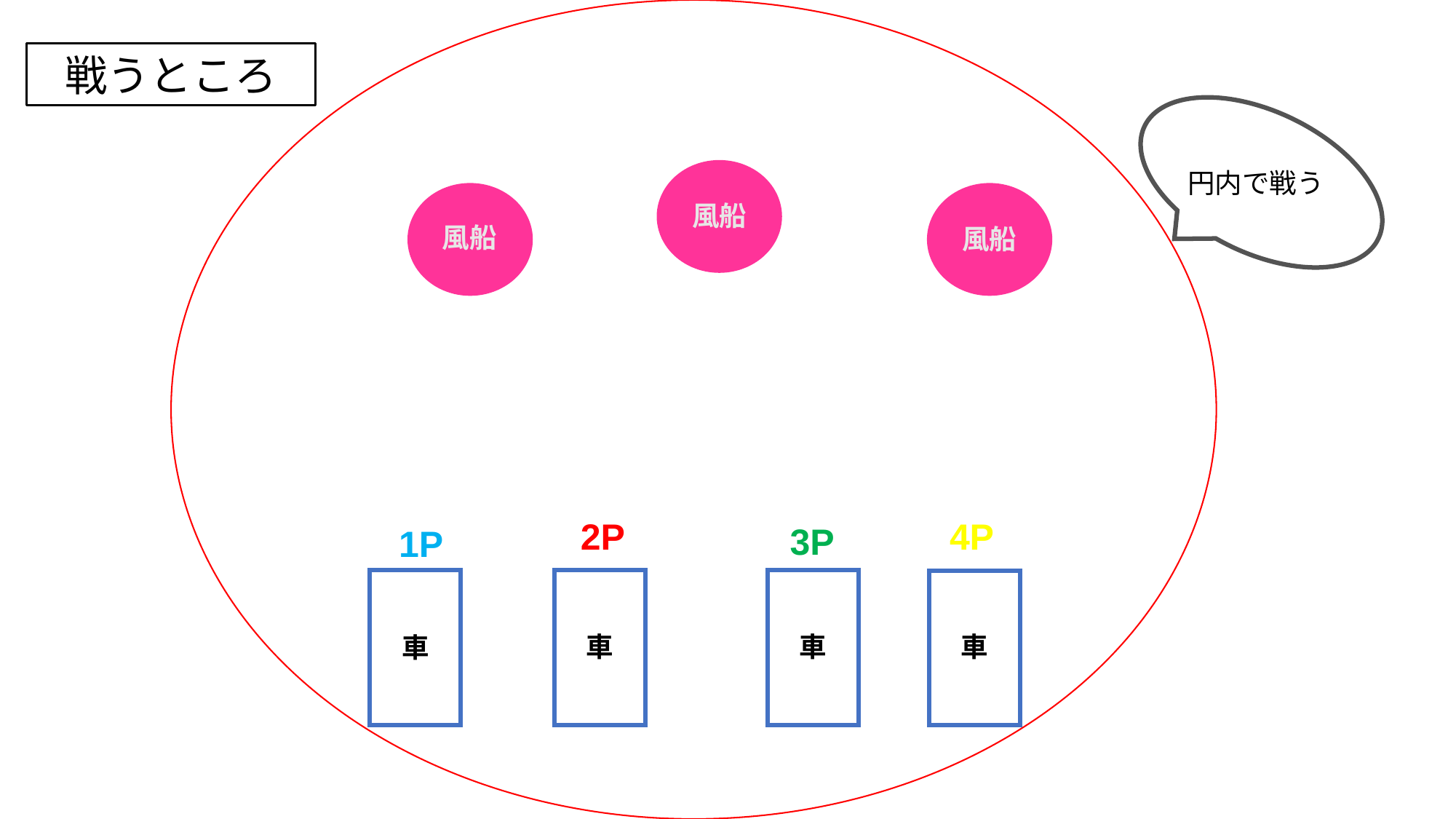

戦うところ

円内で戦う

風船
風船
風船
2P
4P
3P
1P

車
車
車
車